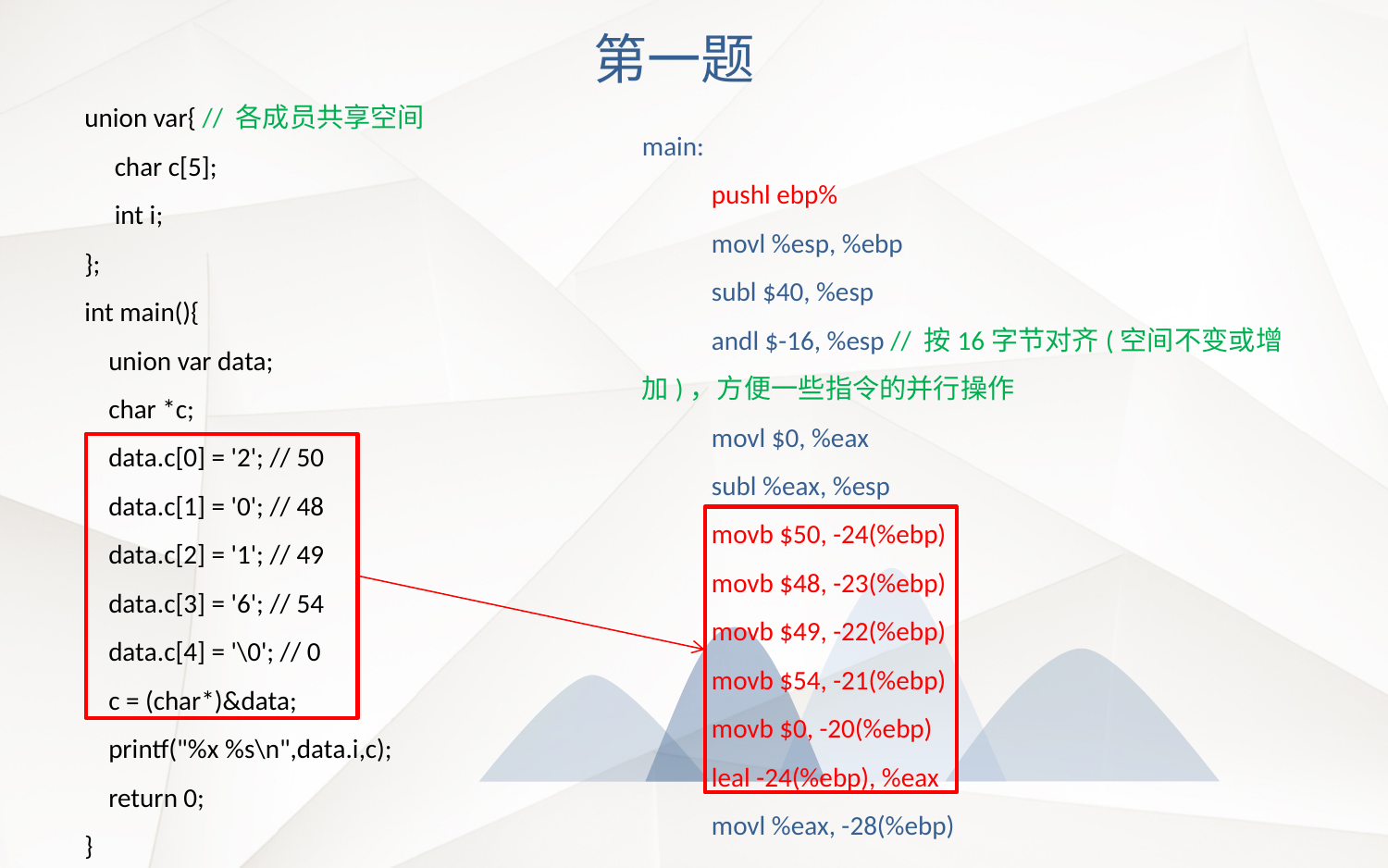

第一题
union var{ // 各成员共享空间
     char c[5];
     int i;
};
int main(){
    union var data;
    char *c;
    data.c[0] = '2'; // 50
    data.c[1] = '0'; // 48
    data.c[2] = '1'; // 49
    data.c[3] = '6'; // 54
    data.c[4] = '\0'; // 0
    c = (char*)&data;
    printf("%x %s\n",data.i,c);
    return 0;
}
main:
pushl ebp%
movl %esp, %ebp
subl $40, %esp
andl $-16, %esp // 按16字节对齐(空间不变或增加)，方便一些指令的并行操作
movl $0, %eax
subl %eax, %esp
movb $50, -24(%ebp)
movb $48, -23(%ebp)
movb $49, -22(%ebp)
movb $54, -21(%ebp)
movb $0, -20(%ebp)
leal -24(%ebp), %eax
movl %eax, -28(%ebp)